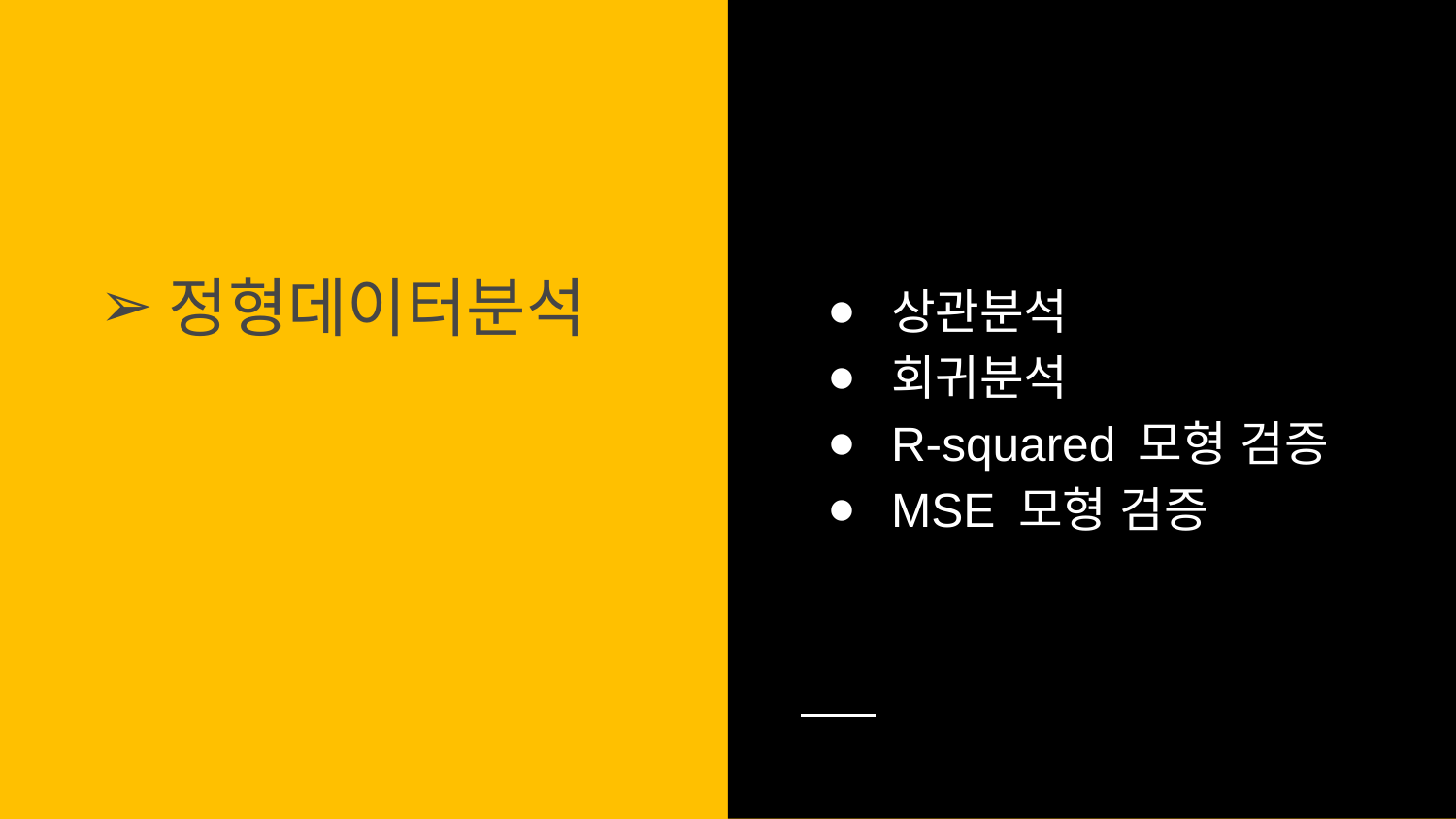

# 정형데이터분석
상관분석
회귀분석
R-squared 모형 검증
MSE 모형 검증